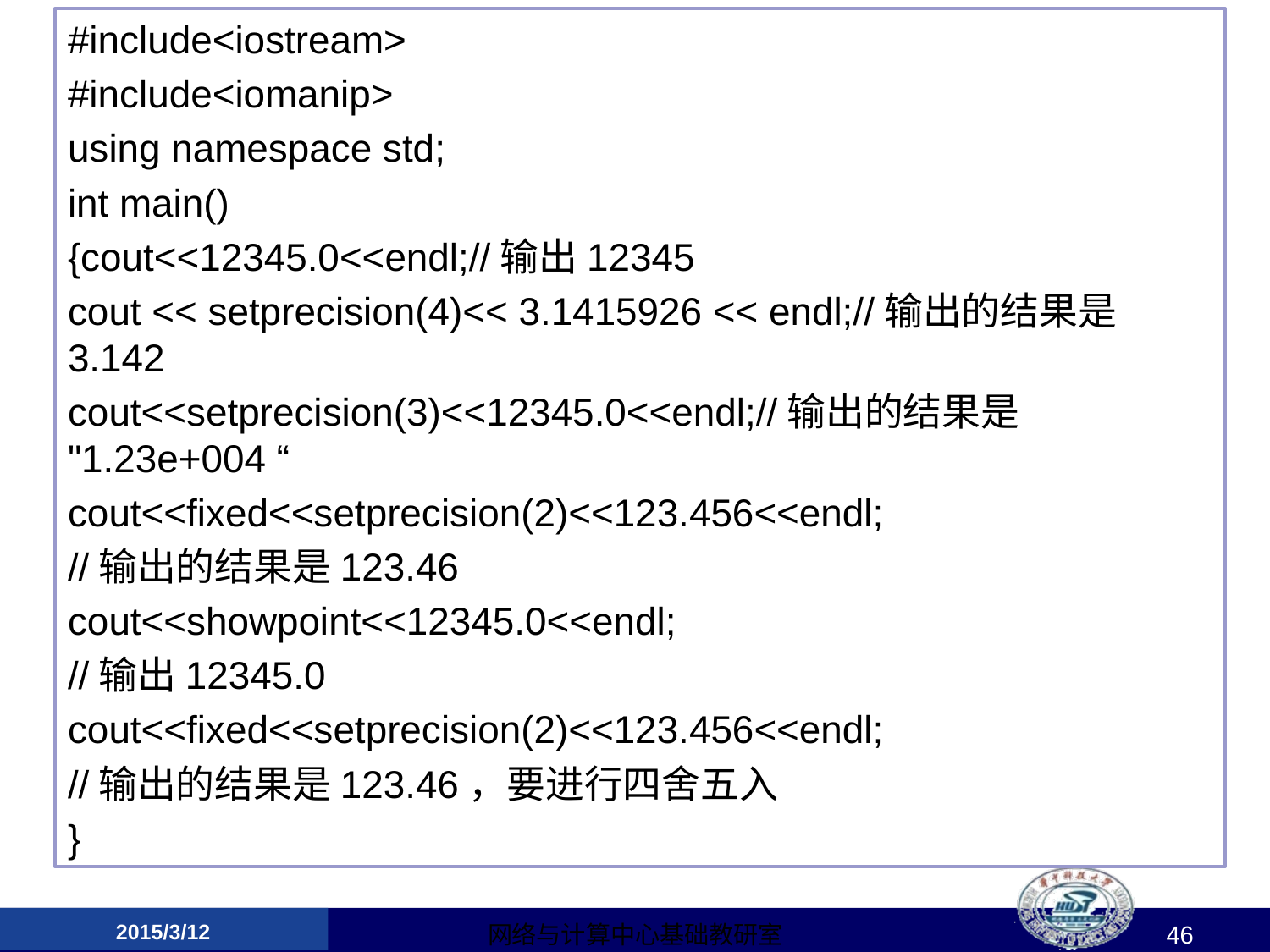

#include<iostream>
#include<iomanip>
using namespace std;
int main()
{cout<<12345.0<<endl;//输出12345
cout << setprecision(4)<< 3.1415926 << endl;//输出的结果是3.142
cout<<setprecision(3)<<12345.0<<endl;//输出的结果是 "1.23e+004 “
cout<<fixed<<setprecision(2)<<123.456<<endl;
//输出的结果是123.46
cout<<showpoint<<12345.0<<endl;
//输出12345.0
cout<<fixed<<setprecision(2)<<123.456<<endl;
//输出的结果是123.46，要进行四舍五入
}
2015/3/12
网络与计算中心基础教研室
46